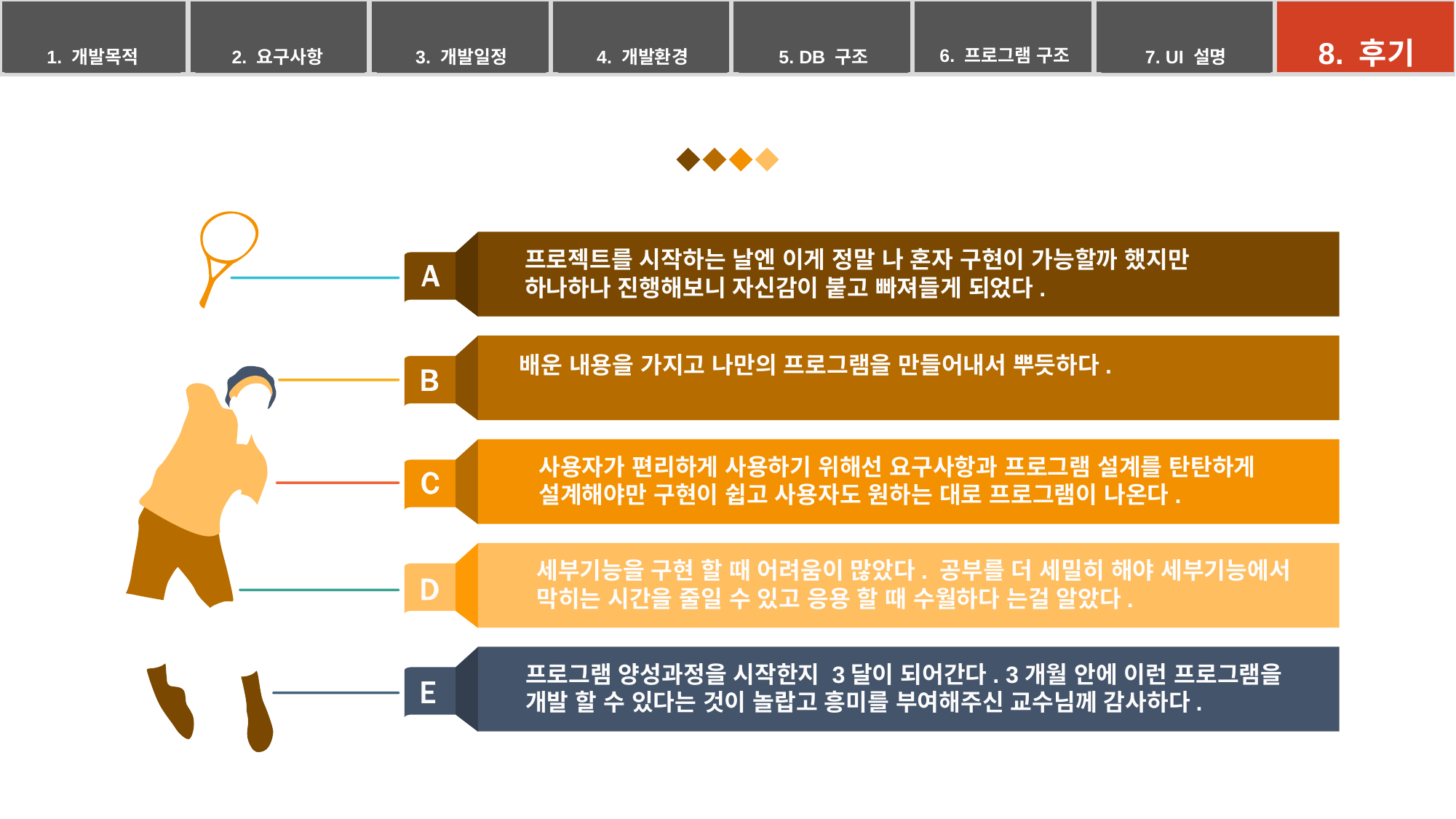

1. 개발목적

2. 요구사항

3. 개발일정

4. 개발환경

5. DB 구조

6. 프로그램 구조

7. UI 설명

8. 후기

프로젝트를 시작하는 날엔 이게 정말 나 혼자 구현이 가능할까 했지만
하나하나 진행해보니 자신감이 붙고 빠져들게 되었다.

배운 내용을 가지고 나만의 프로그램을 만들어내서 뿌듯하다.

사용자가 편리하게 사용하기 위해선 요구사항과 프로그램 설계를 탄탄하게
설계해야만 구현이 쉽고 사용자도 원하는 대로 프로그램이 나온다.

세부기능을 구현 할 때 어려움이 많았다. 공부를 더 세밀히 해야 세부기능에서
막히는 시간을 줄일 수 있고 응용 할 때 수월하다 는걸 알았다.

프로그램 양성과정을 시작한지 3달이 되어간다. 3개월 안에 이런 프로그램을
개발 할 수 있다는 것이 놀랍고 흥미를 부여해주신 교수님께 감사하다.